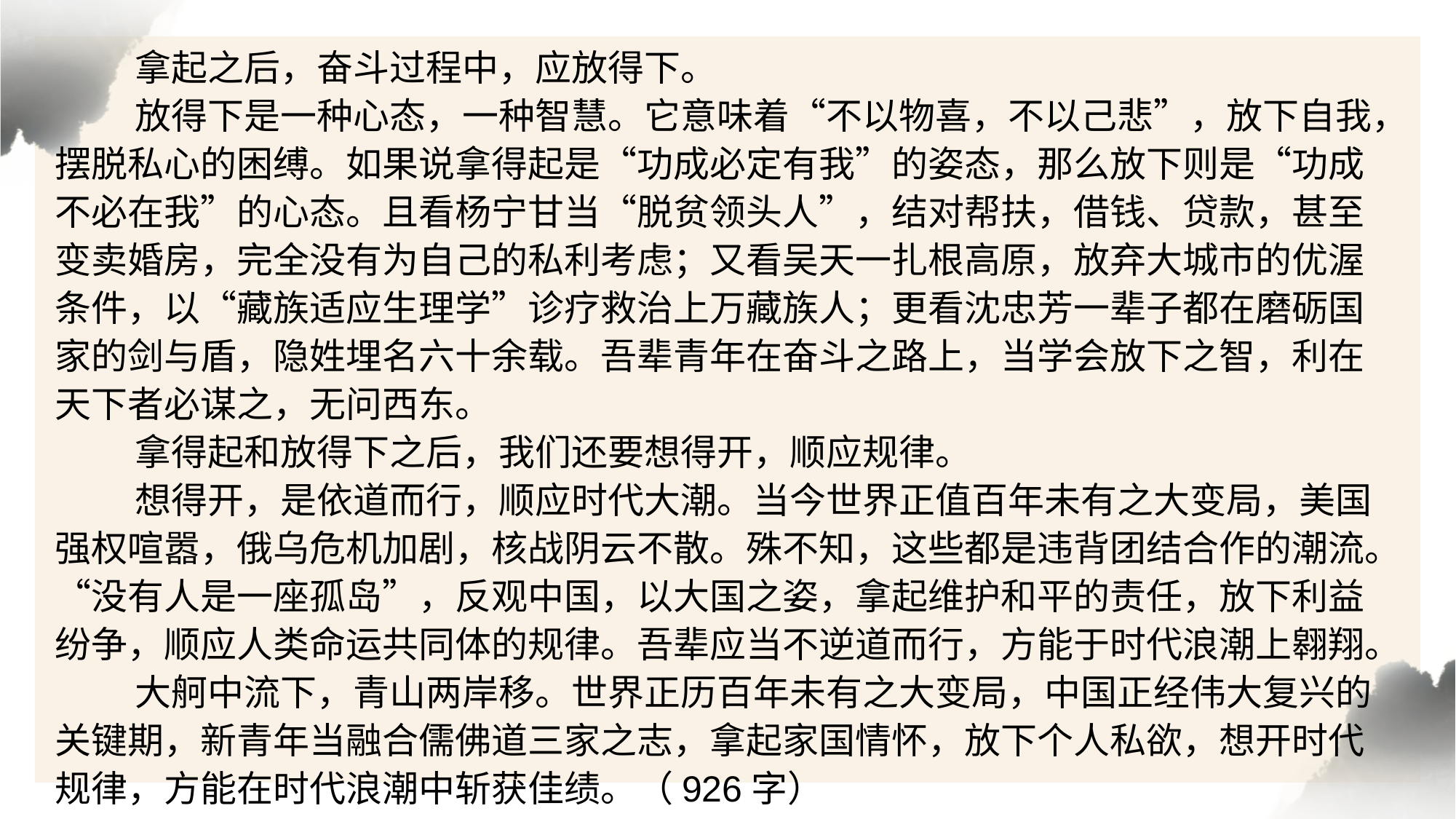

拿起之后，奋斗过程中，应放得下。
放得下是一种心态，一种智慧。它意味着“不以物喜，不以己悲”，放下自我，摆脱私心的困缚。如果说拿得起是“功成必定有我”的姿态，那么放下则是“功成不必在我”的心态。且看杨宁甘当“脱贫领头人”，结对帮扶，借钱、贷款，甚至变卖婚房，完全没有为自己的私利考虑；又看吴天一扎根高原，放弃大城市的优渥条件，以“藏族适应生理学”诊疗救治上万藏族人；更看沈忠芳一辈子都在磨砺国家的剑与盾，隐姓埋名六十余载。吾辈青年在奋斗之路上，当学会放下之智，利在天下者必谋之，无问西东。
拿得起和放得下之后，我们还要想得开，顺应规律。
想得开，是依道而行，顺应时代大潮。当今世界正值百年未有之大变局，美国强权喧嚣，俄乌危机加剧，核战阴云不散。殊不知，这些都是违背团结合作的潮流。“没有人是一座孤岛”，反观中国，以大国之姿，拿起维护和平的责任，放下利益纷争，顺应人类命运共同体的规律。吾辈应当不逆道而行，方能于时代浪潮上翱翔。
大舸中流下，青山两岸移。世界正历百年未有之大变局，中国正经伟大复兴的关键期，新青年当融合儒佛道三家之志，拿起家国情怀，放下个人私欲，想开时代规律，方能在时代浪潮中斩获佳绩。（926字）